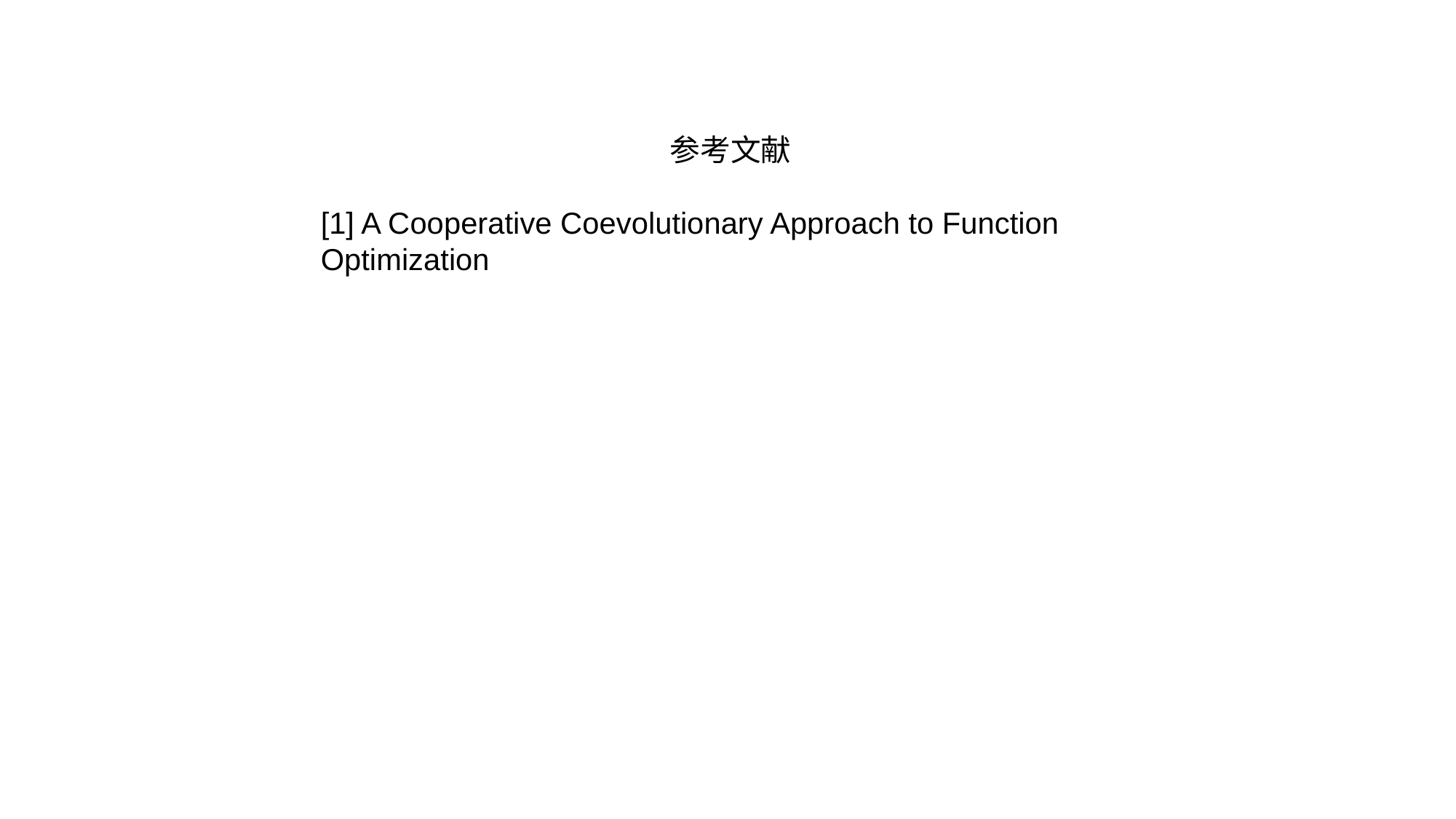

参考文献

[1] A Cooperative Coevolutionary Approach to Function Optimization